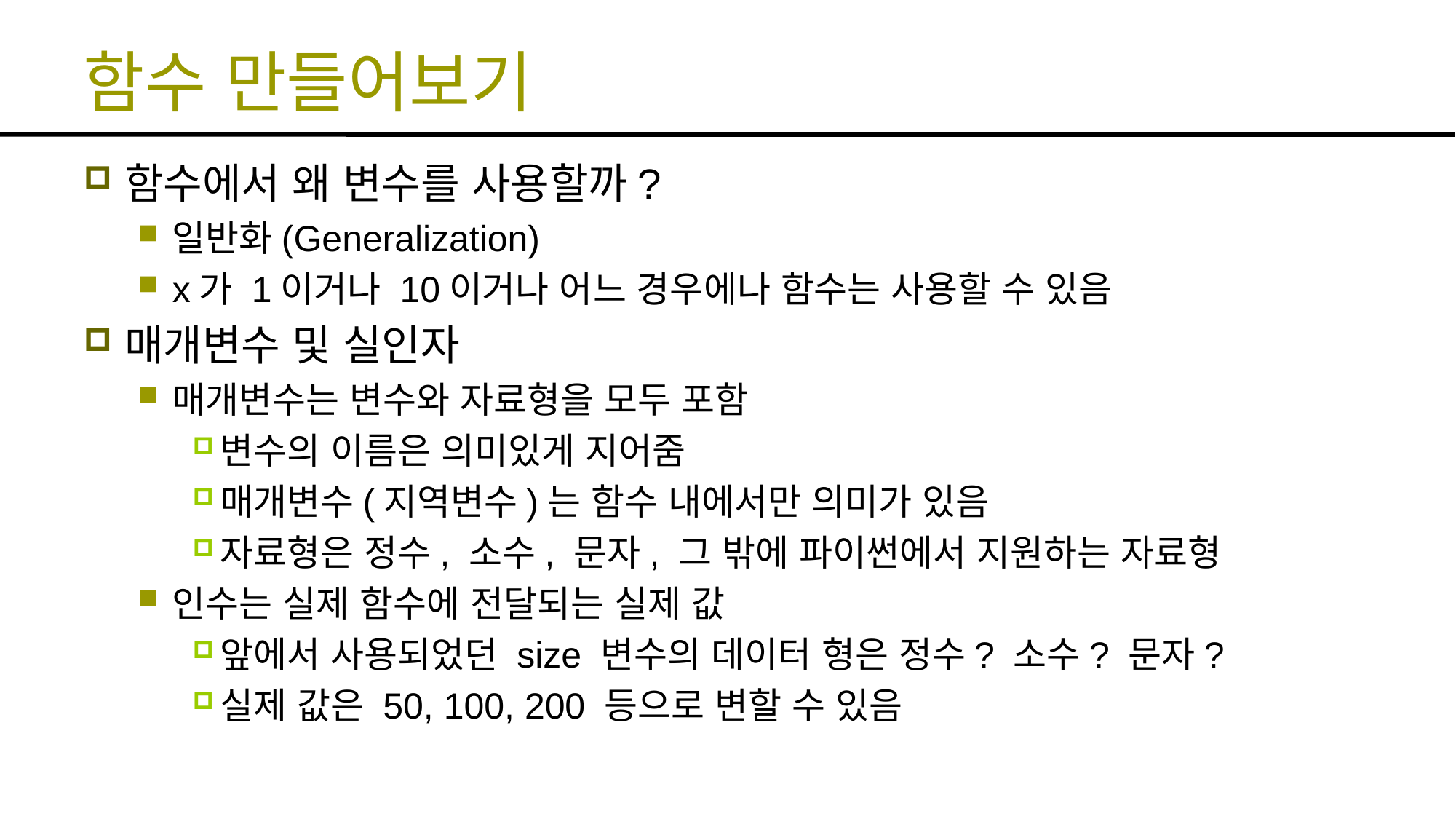

# 함수 만들어보기
함수에서 왜 변수를 사용할까?
일반화(Generalization)
x가 1이거나 10이거나 어느 경우에나 함수는 사용할 수 있음
매개변수 및 실인자
매개변수는 변수와 자료형을 모두 포함
변수의 이름은 의미있게 지어줌
매개변수(지역변수)는 함수 내에서만 의미가 있음
자료형은 정수, 소수, 문자, 그 밖에 파이썬에서 지원하는 자료형
인수는 실제 함수에 전달되는 실제 값
앞에서 사용되었던 size 변수의 데이터 형은 정수? 소수? 문자?
실제 값은 50, 100, 200 등으로 변할 수 있음